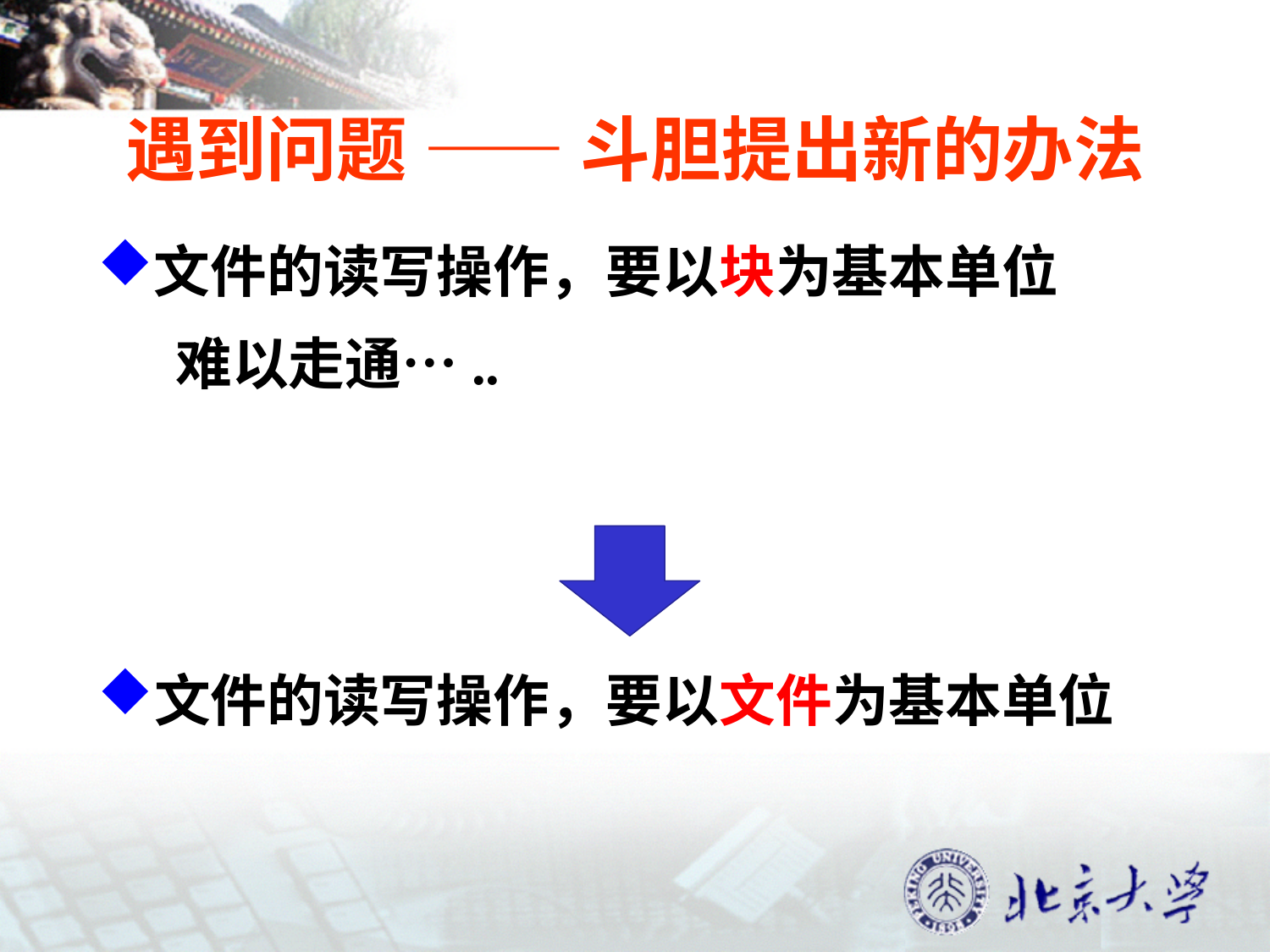

# 遇到问题 —— 斗胆提出新的办法
文件的读写操作，要以块为基本单位
     难以走通…..

文件的读写操作，要以文件为基本单位